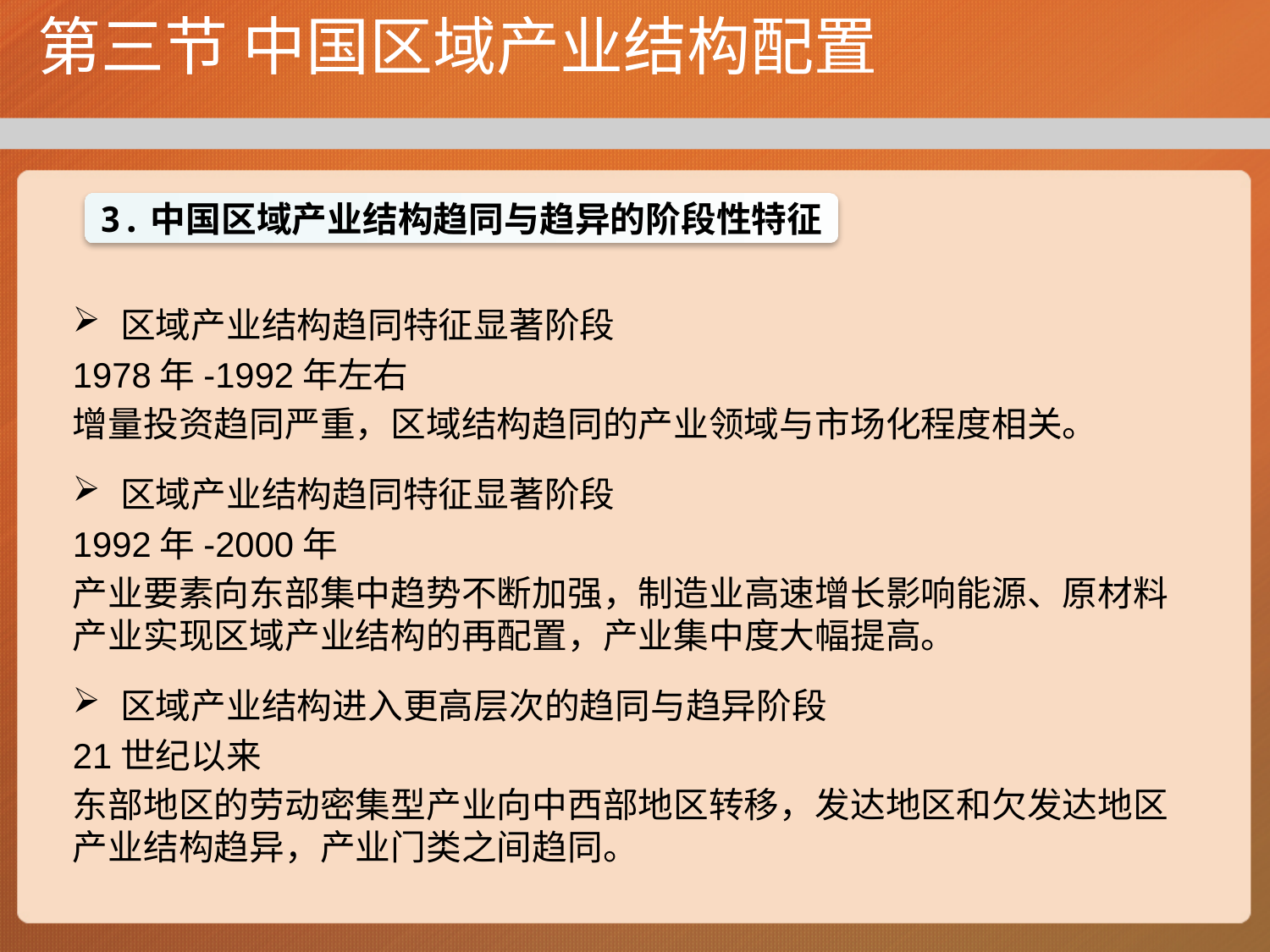

# 第三节 中国区域产业结构配置
3.中国区域产业结构趋同与趋异的阶段性特征

区域产业结构趋同特征显著阶段
1978年-1992年左右
增量投资趋同严重，区域结构趋同的产业领域与市场化程度相关。
区域产业结构趋同特征显著阶段
1992年-2000年
产业要素向东部集中趋势不断加强，制造业高速增长影响能源、原材料产业实现区域产业结构的再配置，产业集中度大幅提高。
区域产业结构进入更高层次的趋同与趋异阶段
21世纪以来
东部地区的劳动密集型产业向中西部地区转移，发达地区和欠发达地区产业结构趋异，产业门类之间趋同。